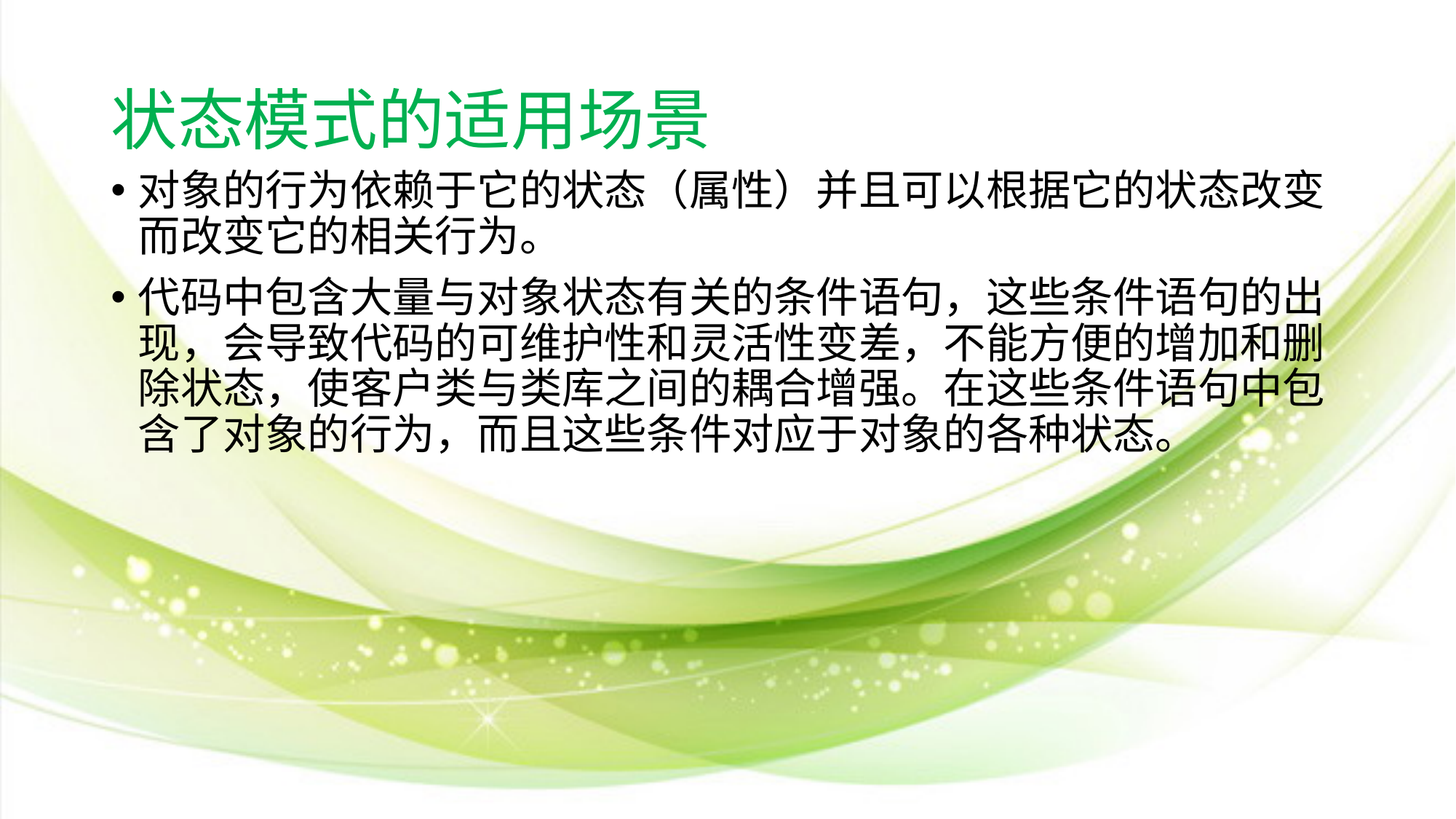

# 状态模式的适用场景
对象的行为依赖于它的状态（属性）并且可以根据它的状态改变而改变它的相关行为。
代码中包含大量与对象状态有关的条件语句，这些条件语句的出现，会导致代码的可维护性和灵活性变差，不能方便的增加和删除状态，使客户类与类库之间的耦合增强。在这些条件语句中包含了对象的行为，而且这些条件对应于对象的各种状态。